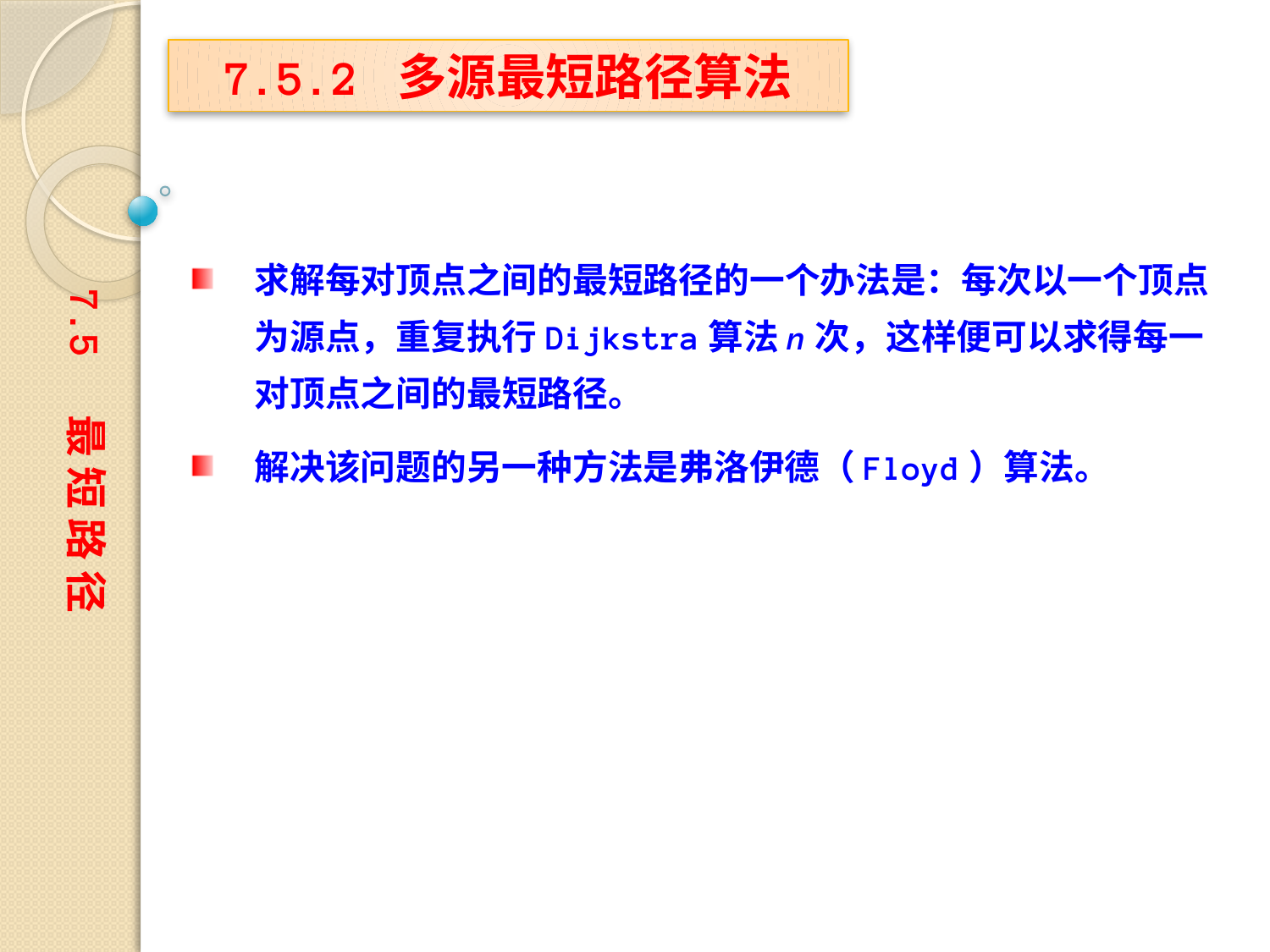

7.5.2 多源最短路径算法
求解每对顶点之间的最短路径的一个办法是：每次以一个顶点为源点，重复执行Dijkstra算法n次，这样便可以求得每一对顶点之间的最短路径。
解决该问题的另一种方法是弗洛伊德（Floyd）算法。
7.5  最 短 路 径